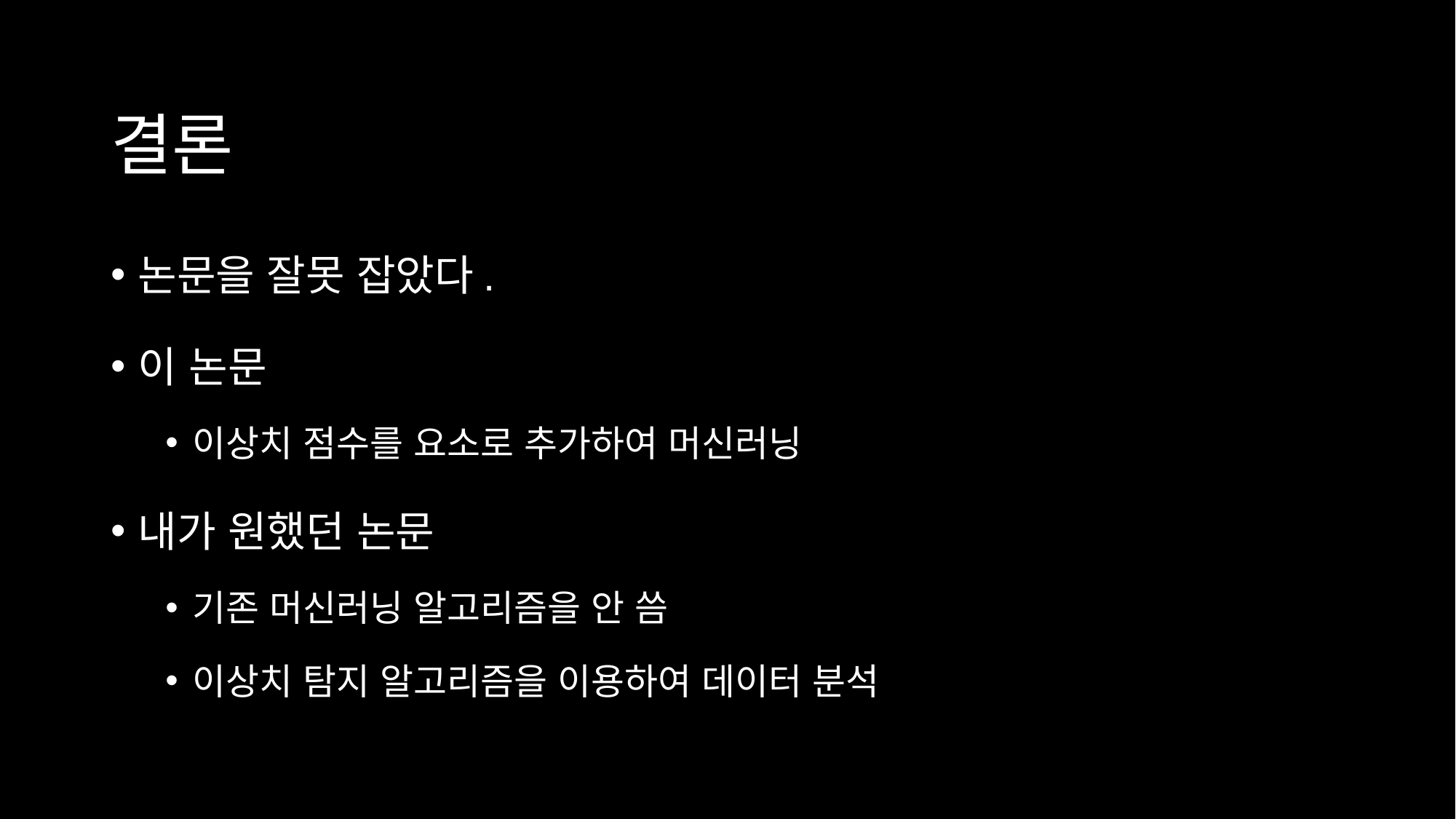

# 결론
논문을 잘못 잡았다.
이 논문
이상치 점수를 요소로 추가하여 머신러닝
내가 원했던 논문
기존 머신러닝 알고리즘을 안 씀
이상치 탐지 알고리즘을 이용하여 데이터 분석